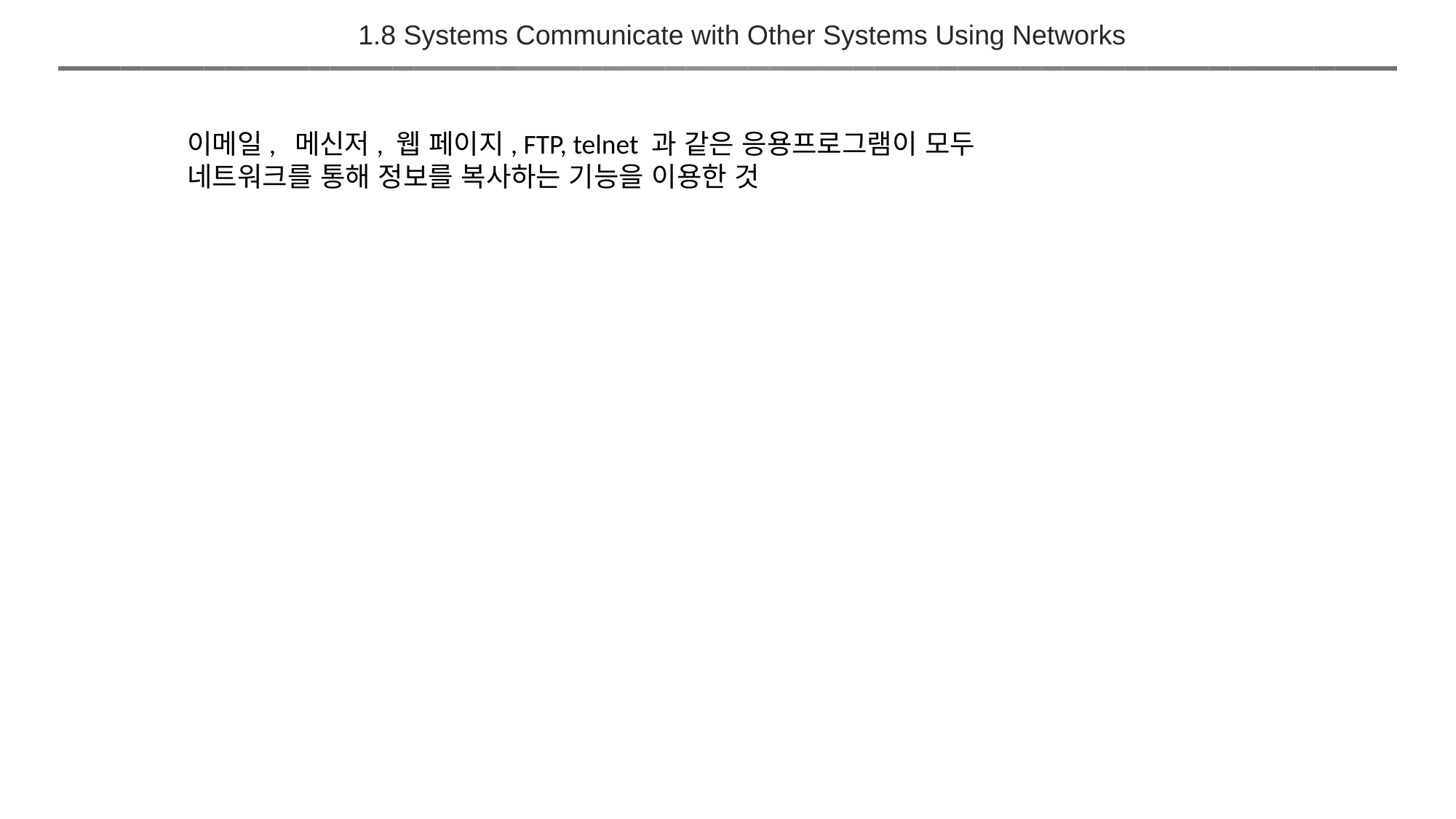

1.8 Systems Communicate with Other Systems Using Networks

이메일,  메신저, 웹 페이지, FTP, telnet 과 같은 응용프로그램이 모두 네트워크를 통해 정보를 복사하는 기능을 이용한 것